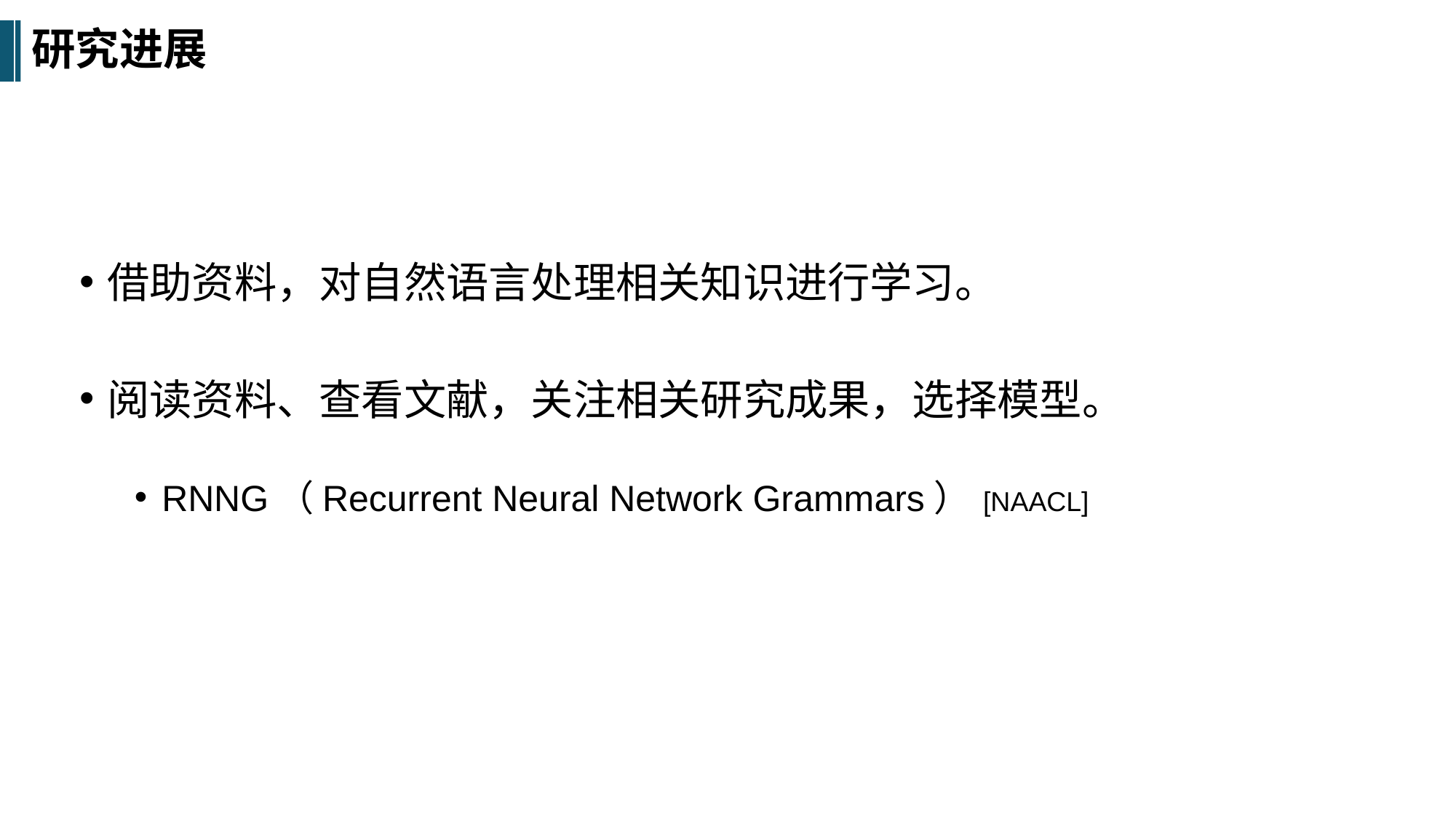

研究进展
借助资料，对自然语言处理相关知识进行学习。
阅读资料、查看文献，关注相关研究成果，选择模型。
RNNG（Recurrent Neural Network Grammars） [NAACL]